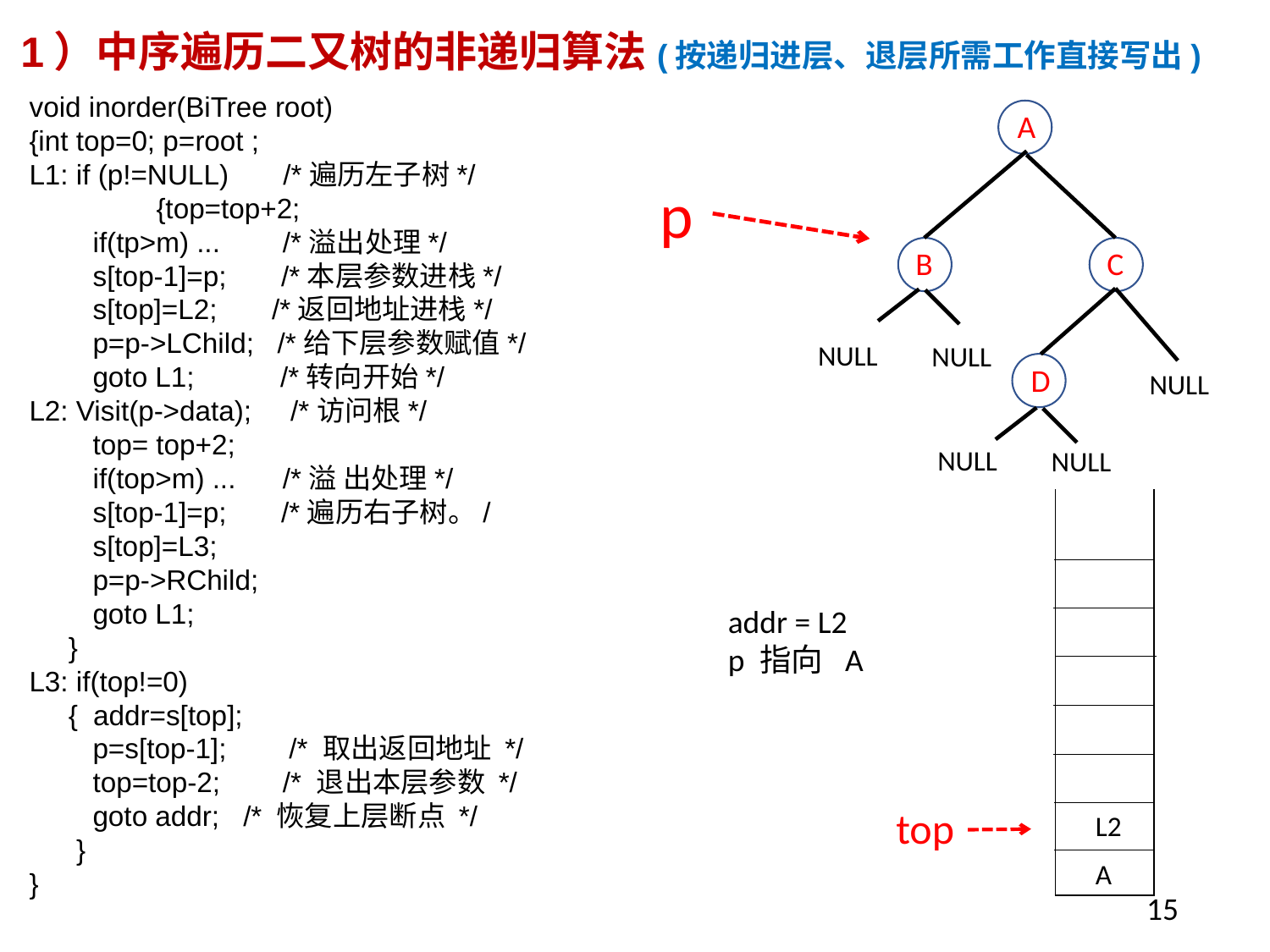

1）中序遍历二又树的非递归算法(按递归进层、退层所需工作直接写出)
void inorder(BiTree root)
{int top=0; p=root ;
L1: if (p!=NULL)       /*遍历左子树*/
	{top=top+2;
if(tp>m) ...        /*溢出处理*/
s[top-1]=p;       /*本层参数进栈*/
s[top]=L2;       /*返回地址进栈*/
p=p->LChild;   /*给下层参数赋值*/
goto L1;           /*转向开始*/
L2: Visit(p->data);     /*访问根*/
top= top+2;
if(top>m) ...      /*溢 出处理*/
s[top-1]=p;       /*遍历右子树。/
s[top]=L3;
p=p->RChild;
goto L1;
     }
L3: if(top!=0)
     {  addr=s[top];
p=s[top-1];        /* 取出返回地址 */
top=top-2;        /* 退出本层参数 */
goto addr;	   /* 恢复上层断点 */
      }
}

A
p

B

C
NULL
NULL

D
NULL
NULL
NULL
|  |
| --- |
addr = L2
p 指向  A
top
L2
A
15